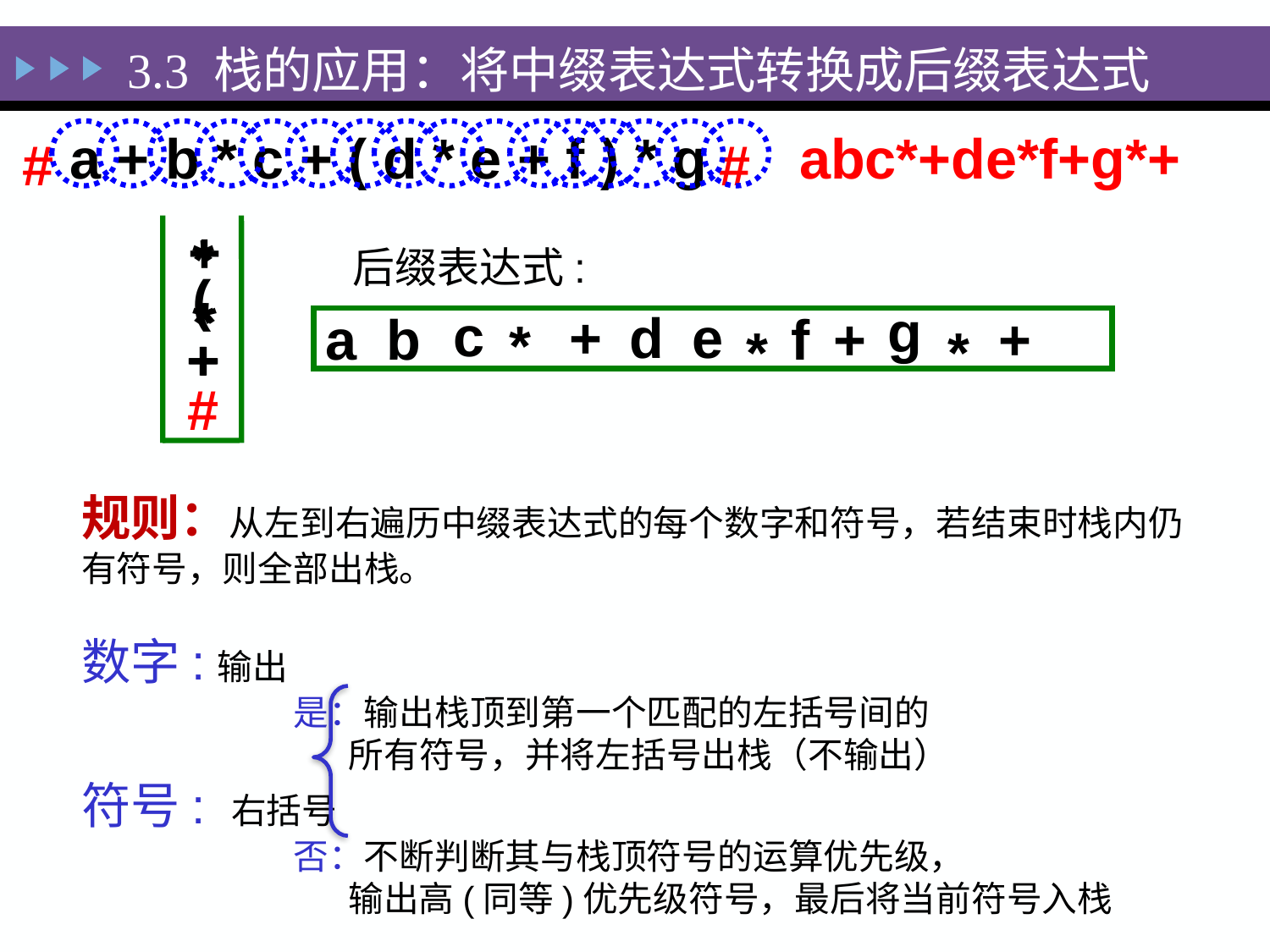

3.3 栈的应用：将中缀表达式转换成后缀表达式
a + b * c + ( d * e + f ) * g
abc*+de*f+g*+

#
#
+

*
后缀表达式:
(
*
*
g
c
+
d
e
a
b
f
+
+
*

*
*
+
+
#
规则：从左到右遍历中缀表达式的每个数字和符号，若结束时栈内仍有符号，则全部出栈。

数字:输出
                          是：输出栈顶到第一个匹配的左括号间的
                                 所有符号，并将左括号出栈（不输出）
符号: 右括号
                          否：不断判断其与栈顶符号的运算优先级，
                                 输出高(同等)优先级符号，最后将当前符号入栈